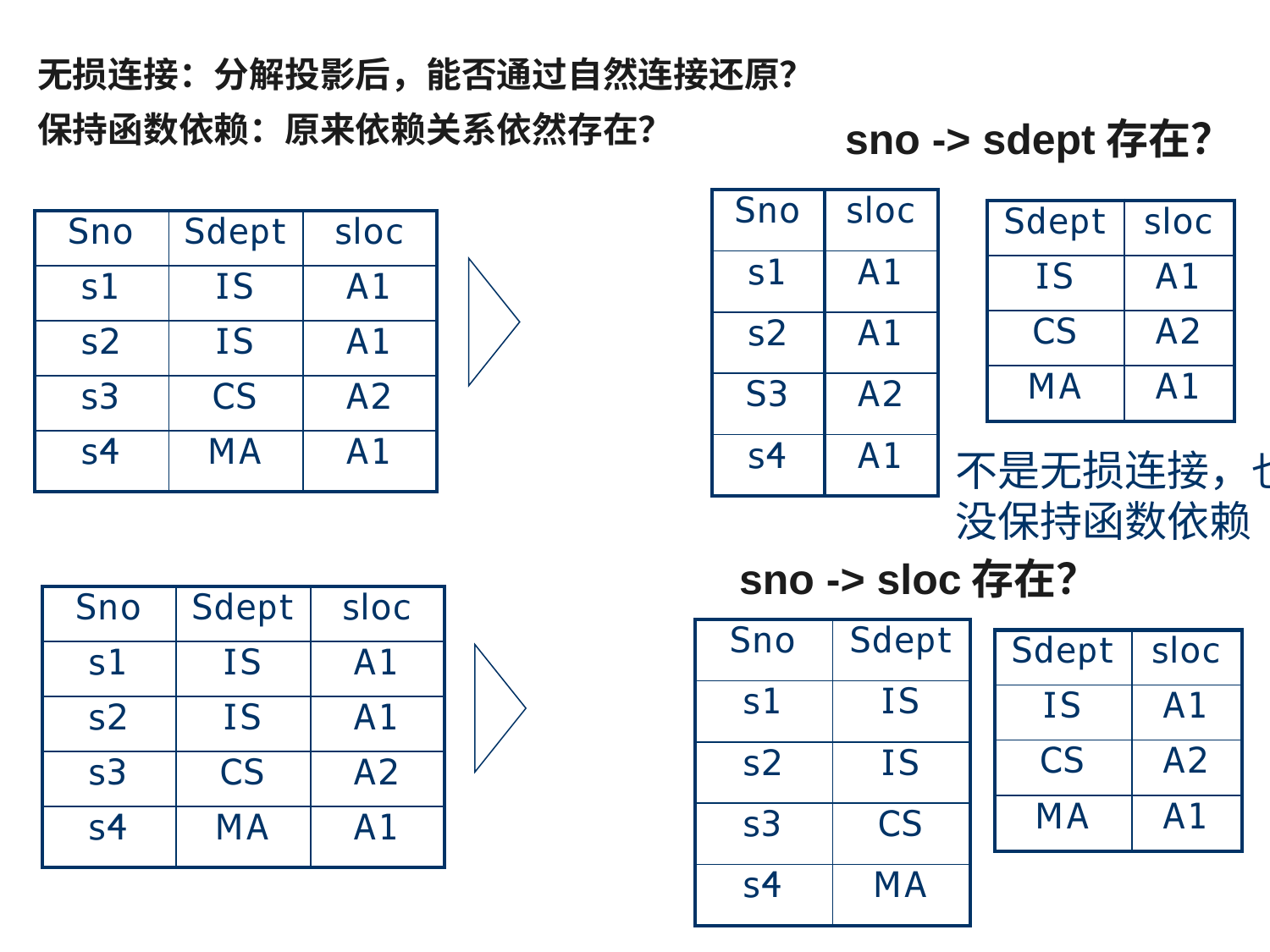

无损连接：分解投影后，能否通过自然连接还原？
保持函数依赖：原来依赖关系依然存在？
sno -> sdept存在？
| Sno | sloc |
| --- | --- |
| s1 | A1 |
| s2 | A1 |
| S3 | A2 |
| s4 | A1 |
| Sdept | sloc |
| --- | --- |
| IS | A1 |
| CS | A2 |
| MA | A1 |
| Sno | Sdept | sloc |
| --- | --- | --- |
| s1 | IS | A1 |
| s2 | IS | A1 |
| s3 | CS | A2 |
| s4 | MA | A1 |

不是无损连接，也没保持函数依赖
sno -> sloc存在？
| Sno | Sdept | sloc |
| --- | --- | --- |
| s1 | IS | A1 |
| s2 | IS | A1 |
| s3 | CS | A2 |
| s4 | MA | A1 |
| Sno | Sdept |
| --- | --- |
| s1 | IS |
| s2 | IS |
| s3 | CS |
| s4 | MA |
| Sdept | sloc |
| --- | --- |
| IS | A1 |
| CS | A2 |
| MA | A1 |